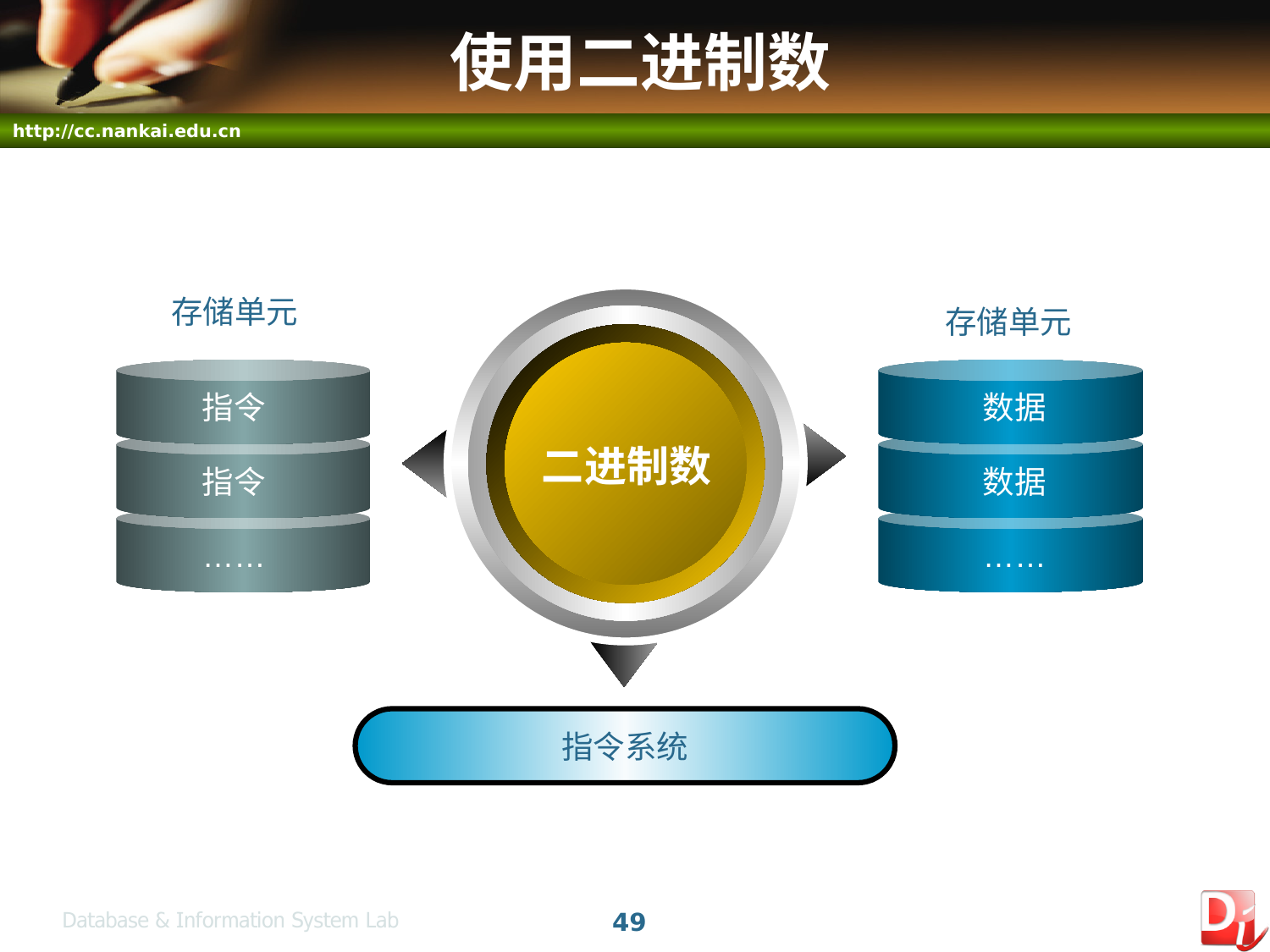

# 使用二进制数

存储单元
存储单元

指令
数据

二进制数

指令
数据

……
……
指令系统
49
Database & Information System Lab